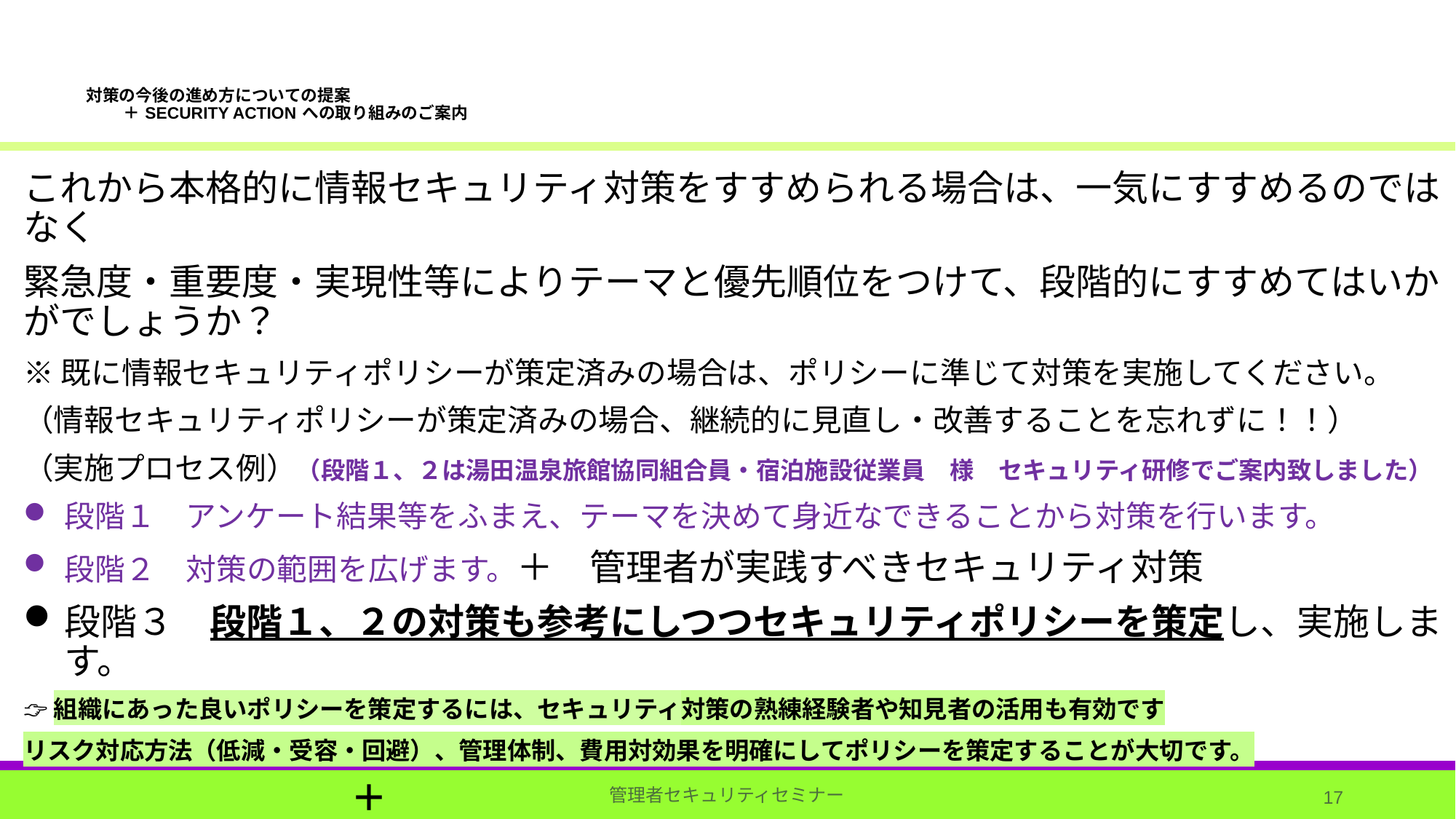

# 対策の今後の進め方についての提案 ＋ SECURITY ACTION への取り組みのご案内
これから本格的に情報セキュリティ対策をすすめられる場合は、一気にすすめるのではなく
緊急度・重要度・実現性等によりテーマと優先順位をつけて、段階的にすすめてはいかがでしょうか？
※既に情報セキュリティポリシーが策定済みの場合は、ポリシーに準じて対策を実施してください。
（情報セキュリティポリシーが策定済みの場合、継続的に見直し・改善することを忘れずに！！）
（実施プロセス例）（段階１、２は湯田温泉旅館協同組合員・宿泊施設従業員　様　セキュリティ研修でご案内致しました）
段階１　アンケート結果等をふまえ、テーマを決めて身近なできることから対策を行います。
段階２　対策の範囲を広げます。＋　管理者が実践すべきセキュリティ対策
段階３　段階１、２の対策も参考にしつつセキュリティポリシーを策定し、実施します。
👉組織にあった良いポリシーを策定するには、セキュリティ対策の熟練経験者や知見者の活用も有効です
リスク対応方法（低減・受容・回避）、管理体制、費用対効果を明確にしてポリシーを策定することが大切です。
　　　　　		＋
セキュリティ意識＋士気向上に SECURITY ACTIONに取り組みましょう。

管理者セキュリティセミナー
17